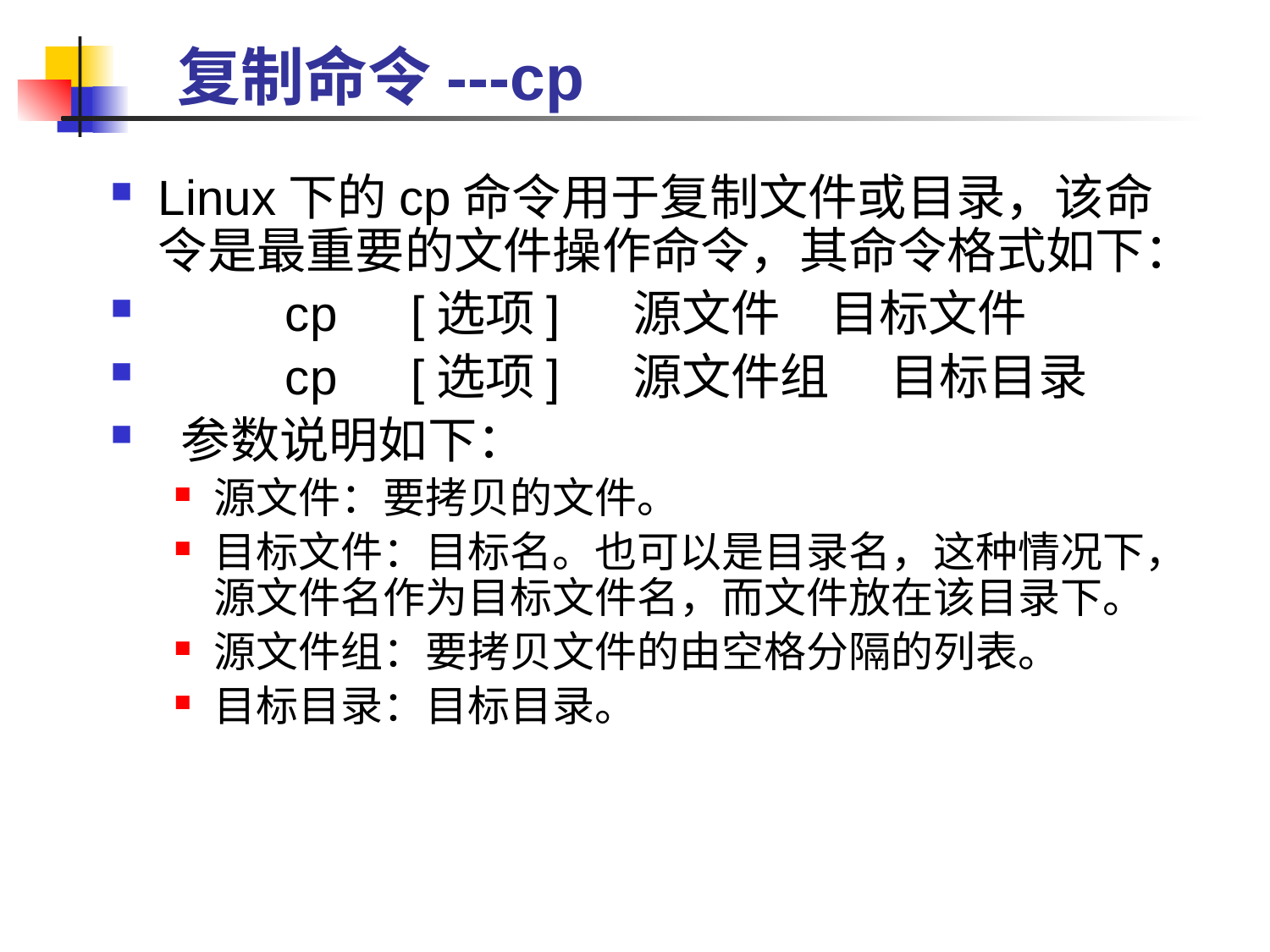

# 复制命令---cp
Linux下的cp命令用于复制文件或目录，该命令是最重要的文件操作命令，其命令格式如下：
	cp　[选项]　 源文件　目标文件
 	cp　[选项]　 源文件组 　目标目录
 参数说明如下：
源文件：要拷贝的文件。
目标文件：目标名。也可以是目录名，这种情况下，源文件名作为目标文件名，而文件放在该目录下。
源文件组：要拷贝文件的由空格分隔的列表。
目标目录：目标目录。